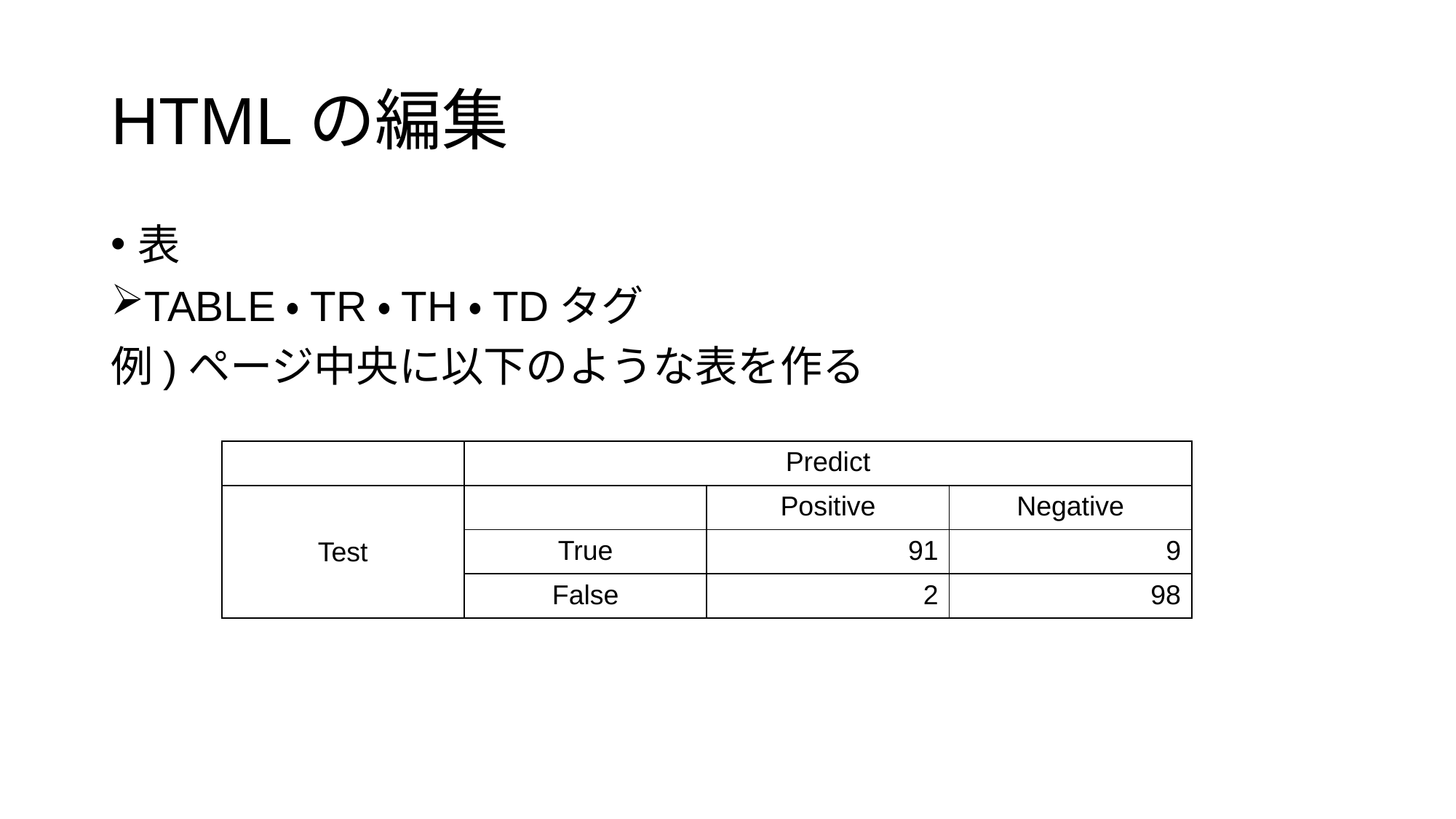

# HTMLの編集
表
TABLE・TR・TH・TDタグ
例)ページ中央に以下のような表を作る
|  | Predict |  |  |
| --- | --- | --- | --- |
| Test |  | Positive | Negative |
|  | True | 91 | 9 |
|  | False | 2 | 98 |